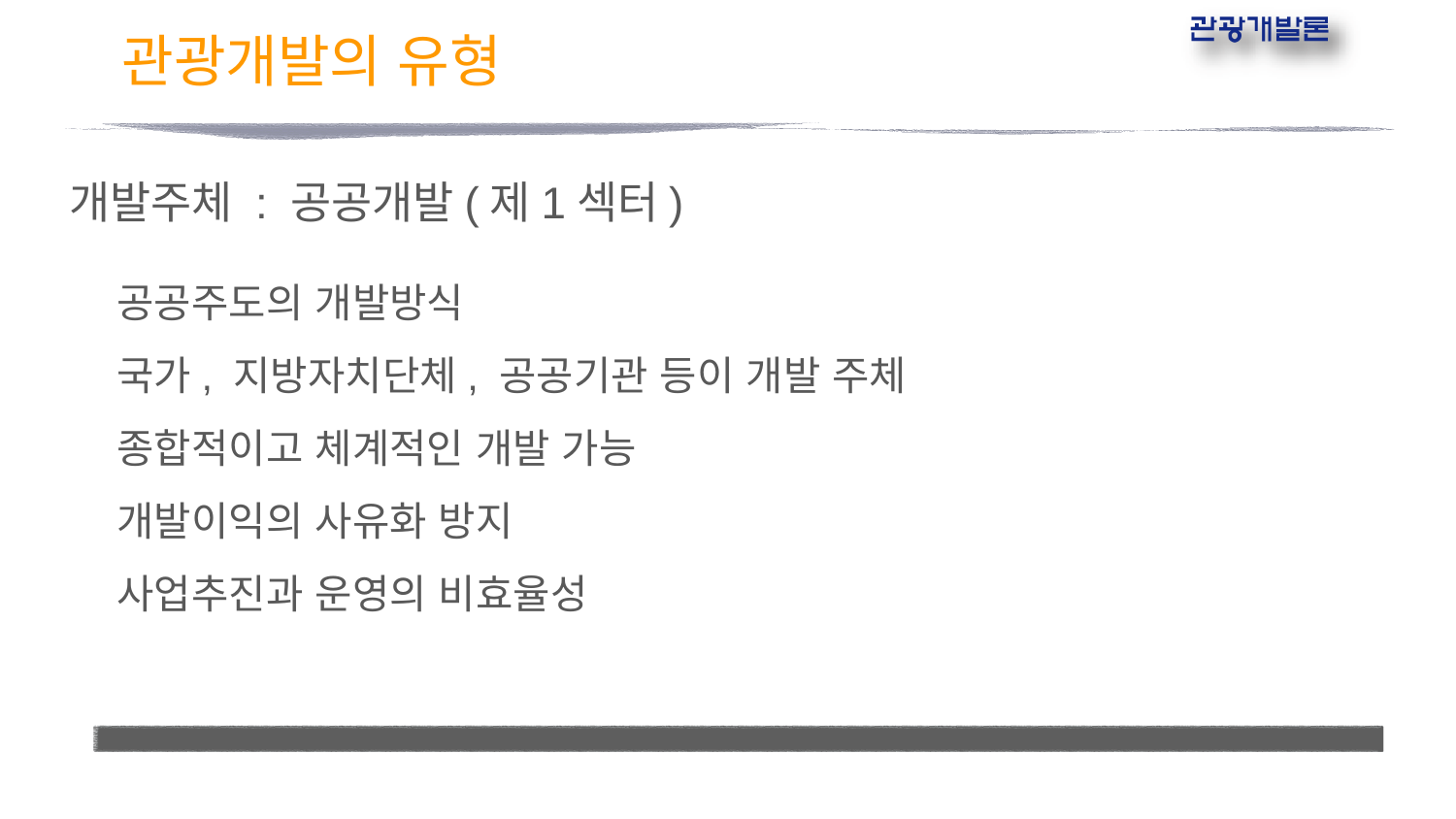

# 관광개발의 유형
개발주체 : 공공개발(제1섹터)
공공주도의 개발방식
국가, 지방자치단체, 공공기관 등이 개발 주체
종합적이고 체계적인 개발 가능
개발이익의 사유화 방지
사업추진과 운영의 비효율성